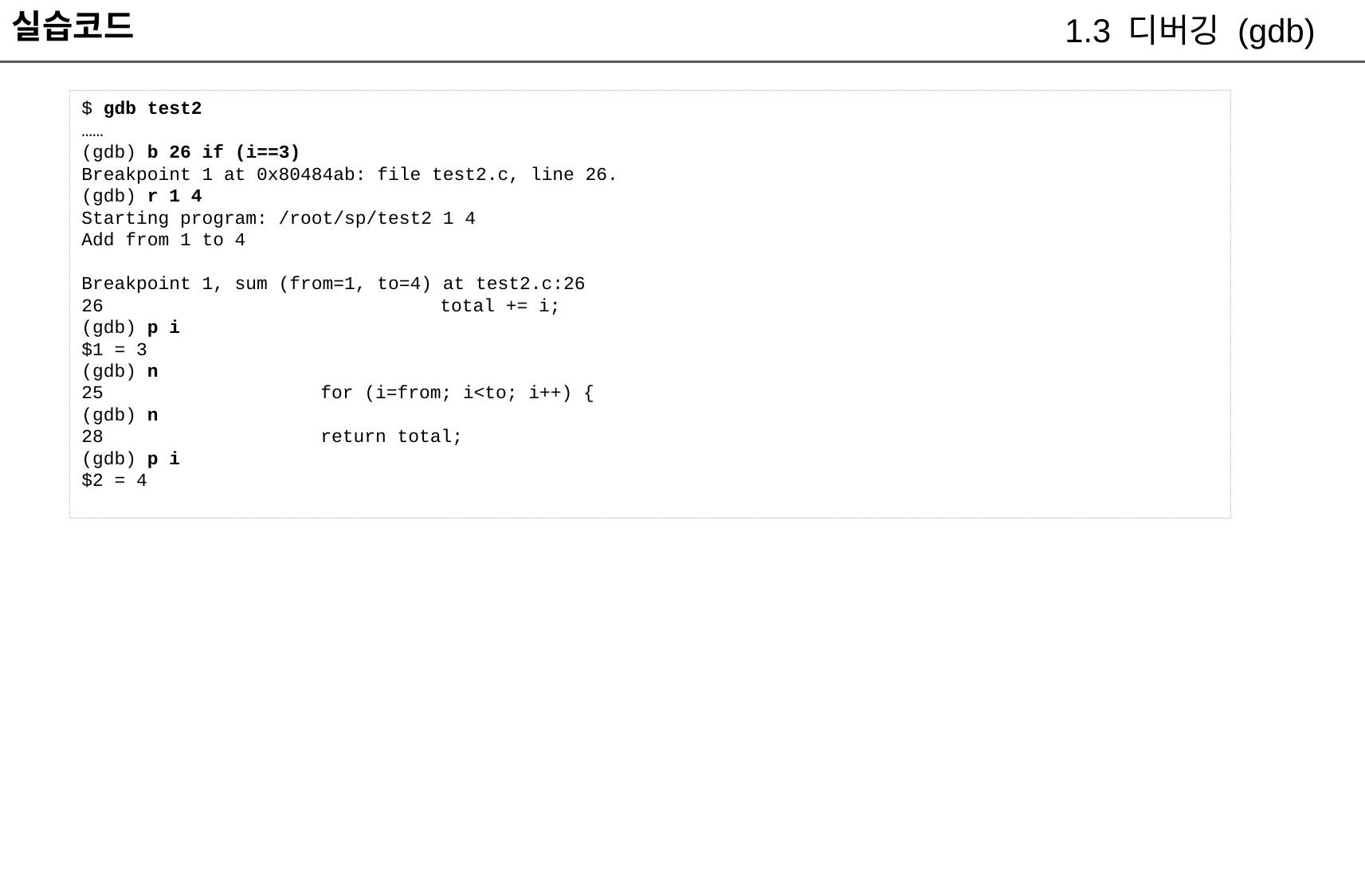

# 실습코드
$ gdb test2
……
(gdb) b 26 if (i==3)
Breakpoint 1 at 0x80484ab: file test2.c, line 26.
(gdb) r 1 4
Starting program: /root/sp/test2 1 4
Add from 1 to 4

Breakpoint 1, sum (from=1, to=4) at test2.c:26
26			total += i;
(gdb) p i
$1 = 3
(gdb) n
25		for (i=from; i<to; i++) {
(gdb) n
28		return total;
(gdb) p i
$2 = 4